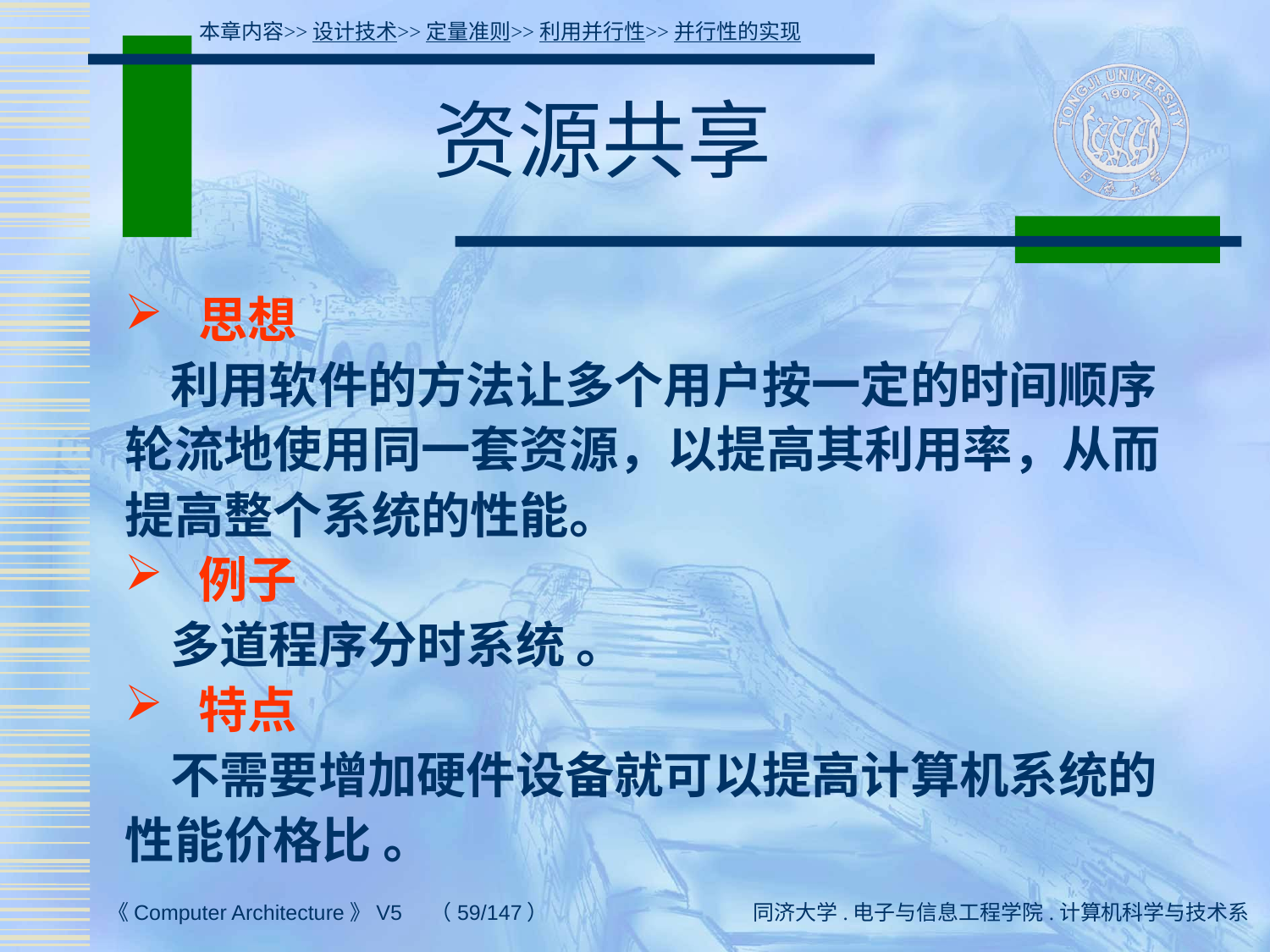

本章内容>>设计技术>>定量准则>>利用并行性>>并行性的实现
# 资源共享
  思想
   利用软件的方法让多个用户按一定的时间顺序轮流地使用同一套资源，以提高其利用率，从而提高整个系统的性能。
  例子
   多道程序分时系统 。
  特点
   不需要增加硬件设备就可以提高计算机系统的性能价格比 。